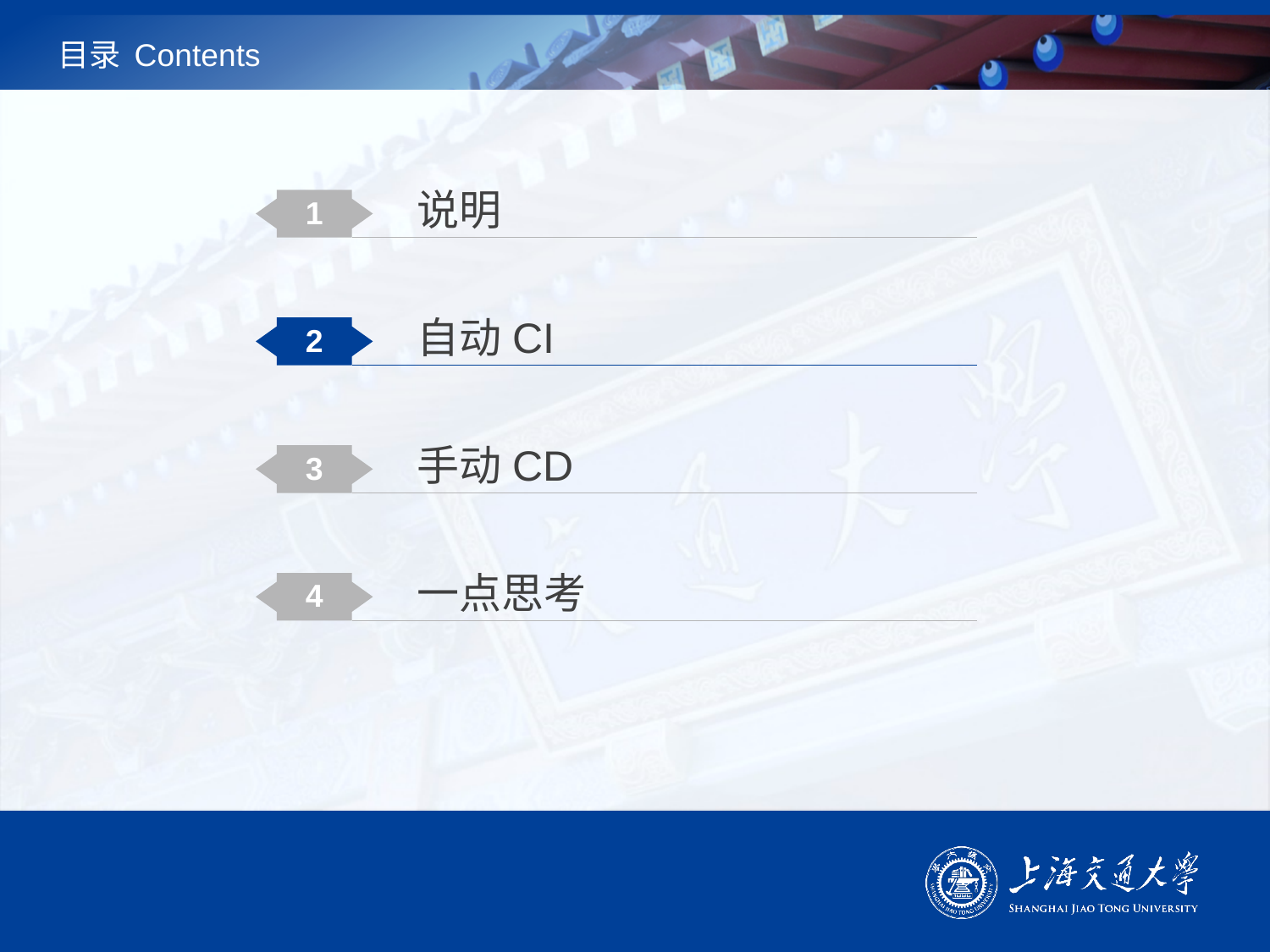

# 目录 Contents
说明
1

自动CI
2

手动CD
3

一点思考
4